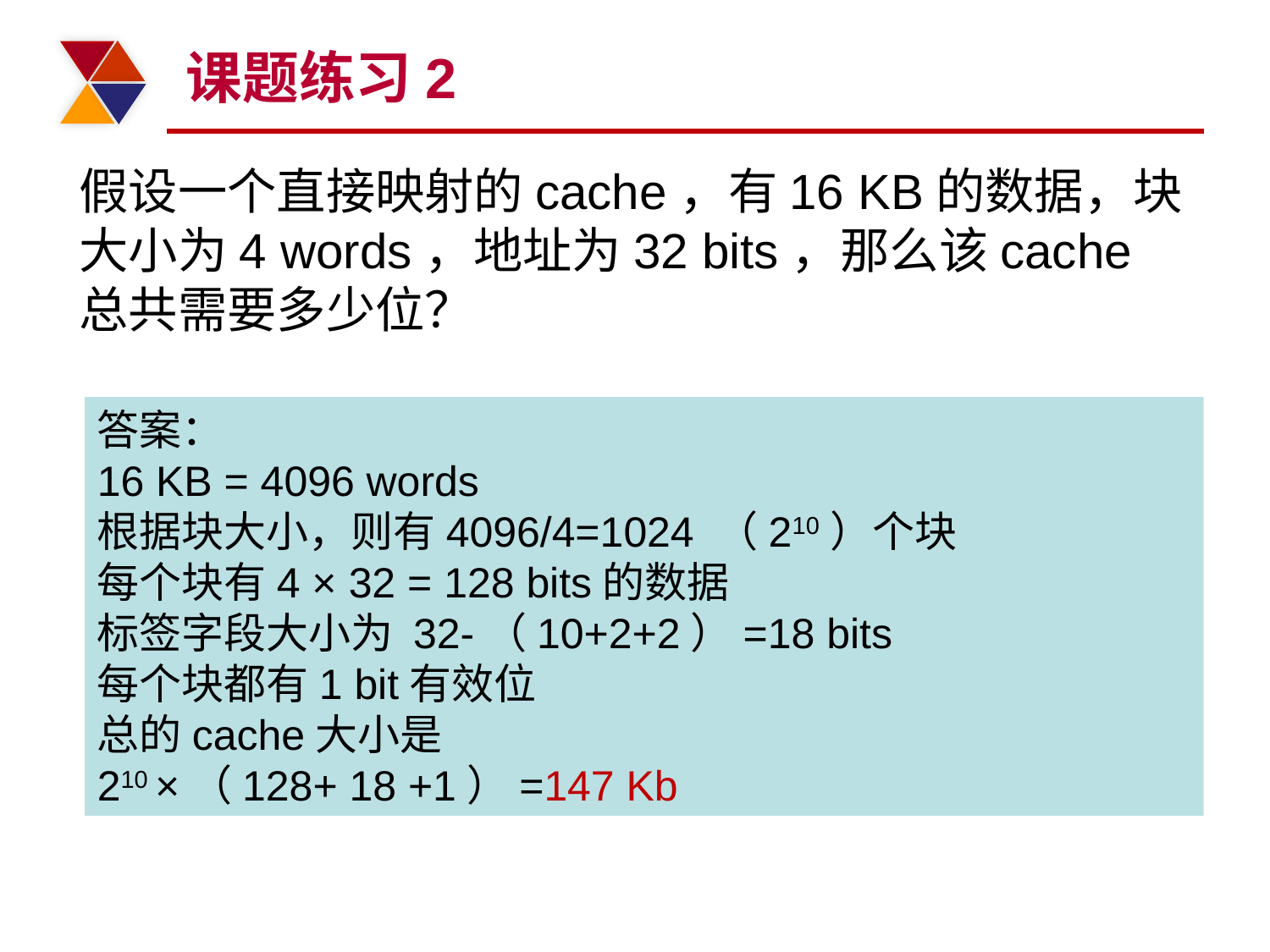

# 课题练习2
假设一个直接映射的cache，有16 KB的数据，块大小为4 words，地址为32 bits，那么该cache总共需要多少位？

答案：
16 KB = 4096 words
根据块大小，则有4096/4=1024 （210）个块
每个块有4 × 32 = 128 bits的数据
标签字段大小为 32-（10+2+2）=18 bits
每个块都有1 bit有效位
总的cache大小是
210 ×（128+ 18 +1）=147 Kb